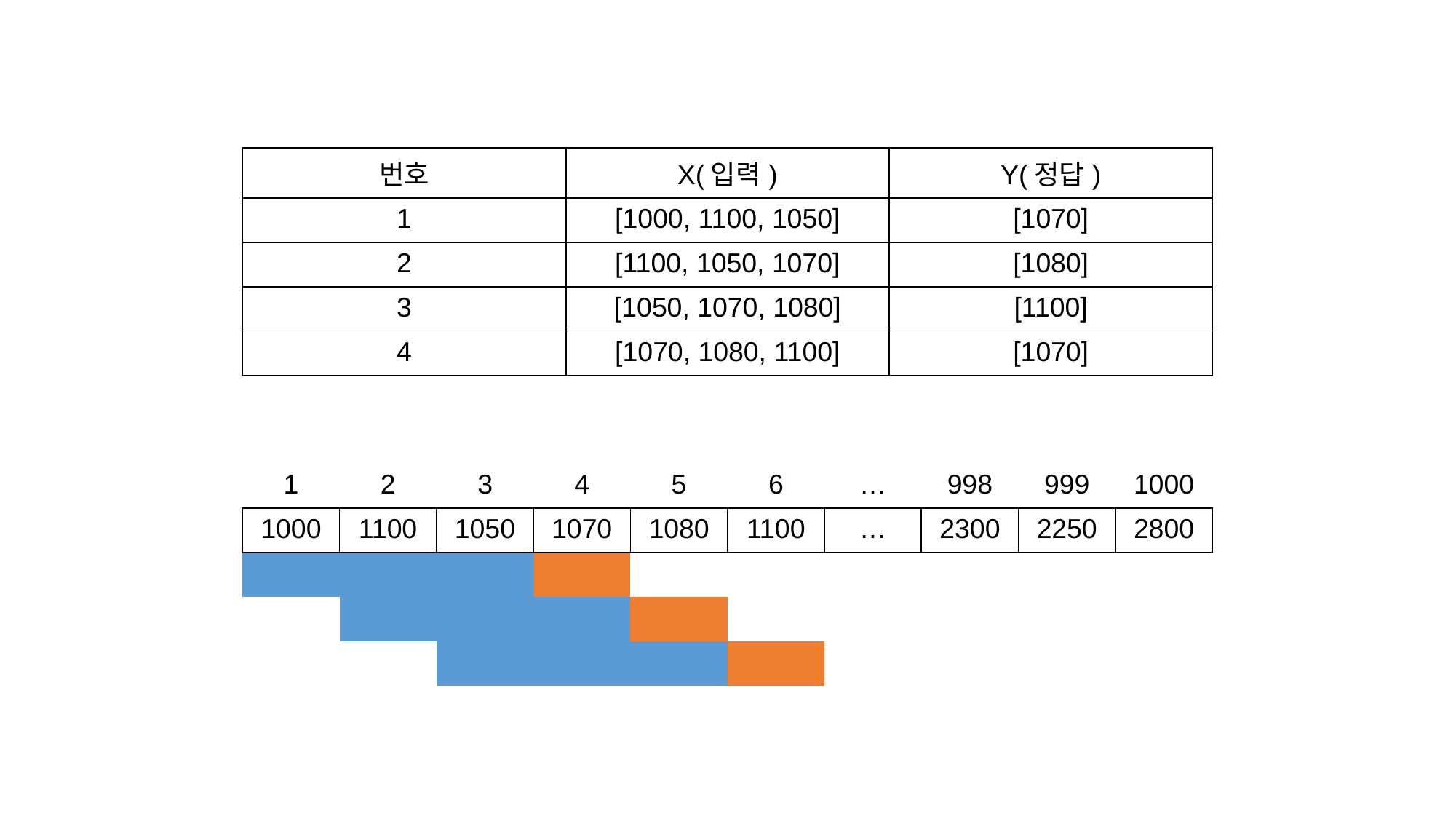

| 번호 | X(입력) | Y(정답) |
| --- | --- | --- |
| 1 | [1000, 1100, 1050] | [1070] |
| 2 | [1100, 1050, 1070] | [1080] |
| 3 | [1050, 1070, 1080] | [1100] |
| 4 | [1070, 1080, 1100] | [1070] |
| 1 | 2 | 3 | 4 | 5 | 6 | … | 998 | 999 | 1000 |
| --- | --- | --- | --- | --- | --- | --- | --- | --- | --- |
| 1000 | 1100 | 1050 | 1070 | 1080 | 1100 | … | 2300 | 2250 | 2800 |
|  |  |  |  |  |  |  |  |  |  |
|  |  |  |  |  |  |  |  |  |  |
|  |  |  |  |  |  |  |  |  |  |